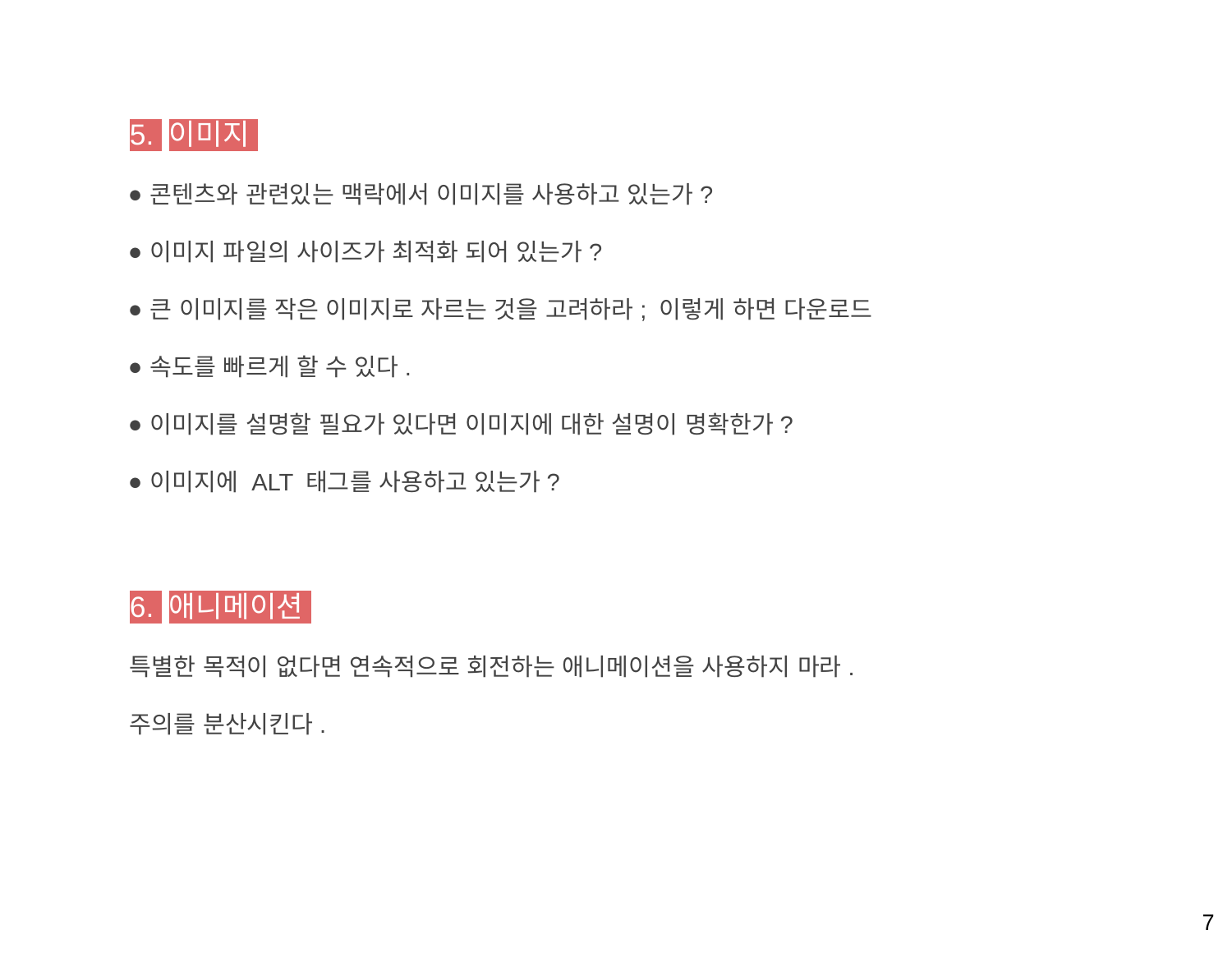

5. 이미지
콘텐츠와 관련있는 맥락에서 이미지를 사용하고 있는가?
이미지 파일의 사이즈가 최적화 되어 있는가?
큰 이미지를 작은 이미지로 자르는 것을 고려하라; 이렇게 하면 다운로드
속도를 빠르게 할 수 있다.
이미지를 설명할 필요가 있다면 이미지에 대한 설명이 명확한가?
이미지에 ALT 태그를 사용하고 있는가?

6. 애니메이션
특별한 목적이 없다면 연속적으로 회전하는 애니메이션을 사용하지 마라.
주의를 분산시킨다.
7